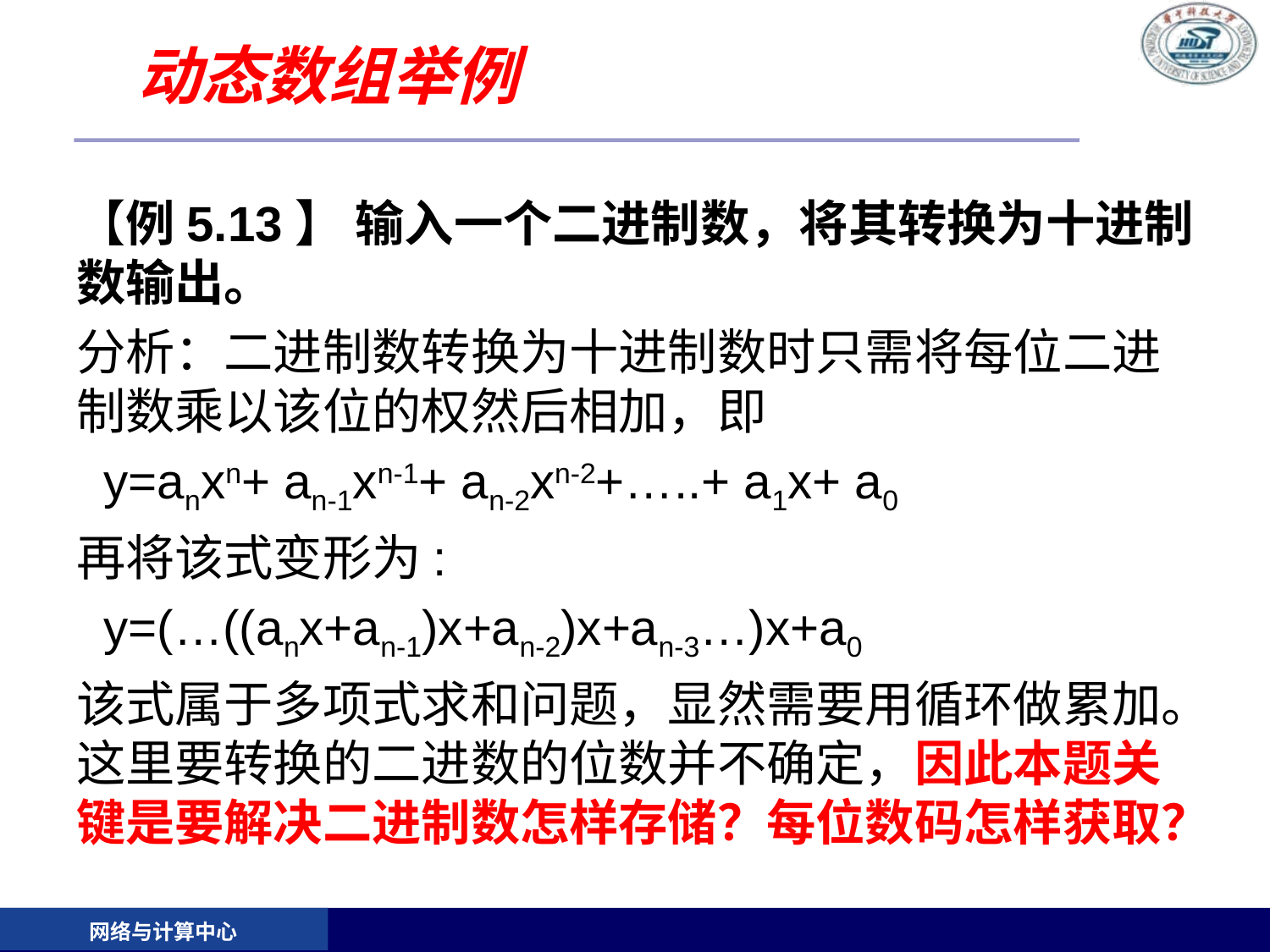

# 动态数组举例
【例5.13】 输入一个二进制数，将其转换为十进制数输出。
分析：二进制数转换为十进制数时只需将每位二进制数乘以该位的权然后相加，即
  y=anxn+ an-1xn-1+ an-2xn-2+…..+ a1x+ a0
再将该式变形为:
  y=(…((anx+an-1)x+an-2)x+an-3…)x+a0
该式属于多项式求和问题，显然需要用循环做累加。这里要转换的二进数的位数并不确定，因此本题关键是要解决二进制数怎样存储？每位数码怎样获取？

网络与计算中心